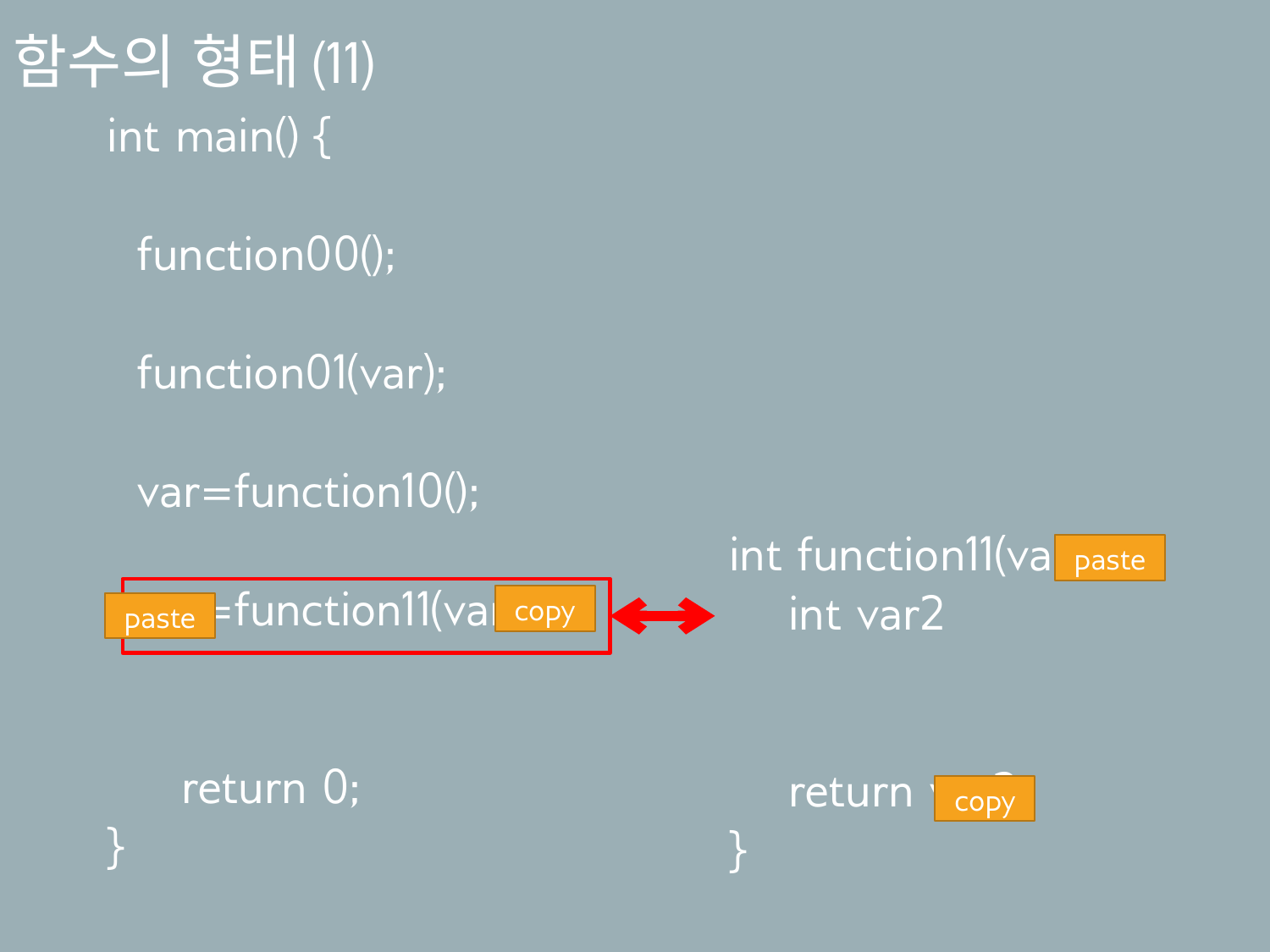

함수의 형태(11)
int main() {

  function00();

  function01(var);

  var=function10();

  var=function11(var);

     return 0;
}
int function11(var) {
    int var2

    return var2;
}
paste

copy
paste
copy